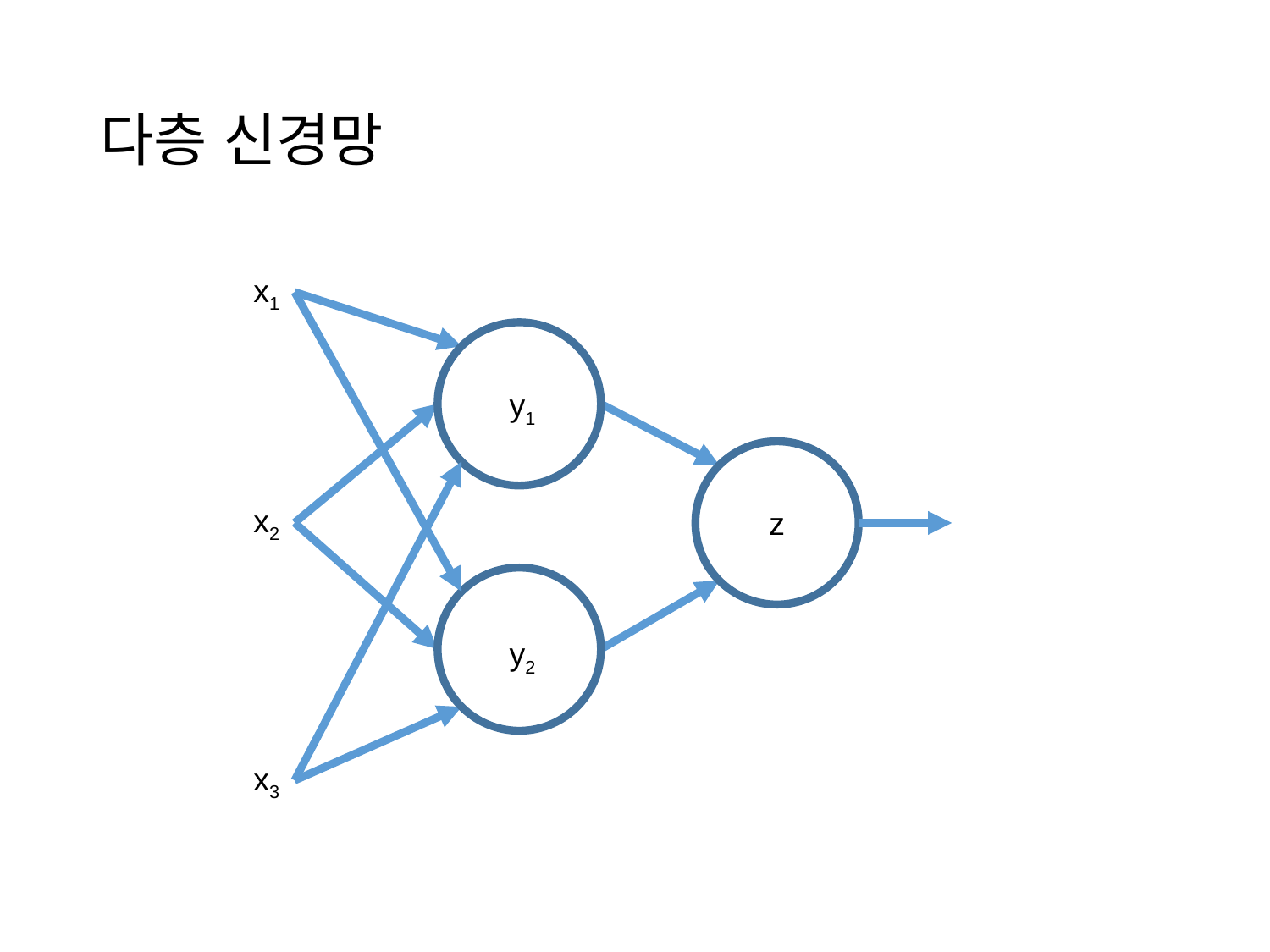

# 다층 신경망
x1

y1

x2
z

y2
x3